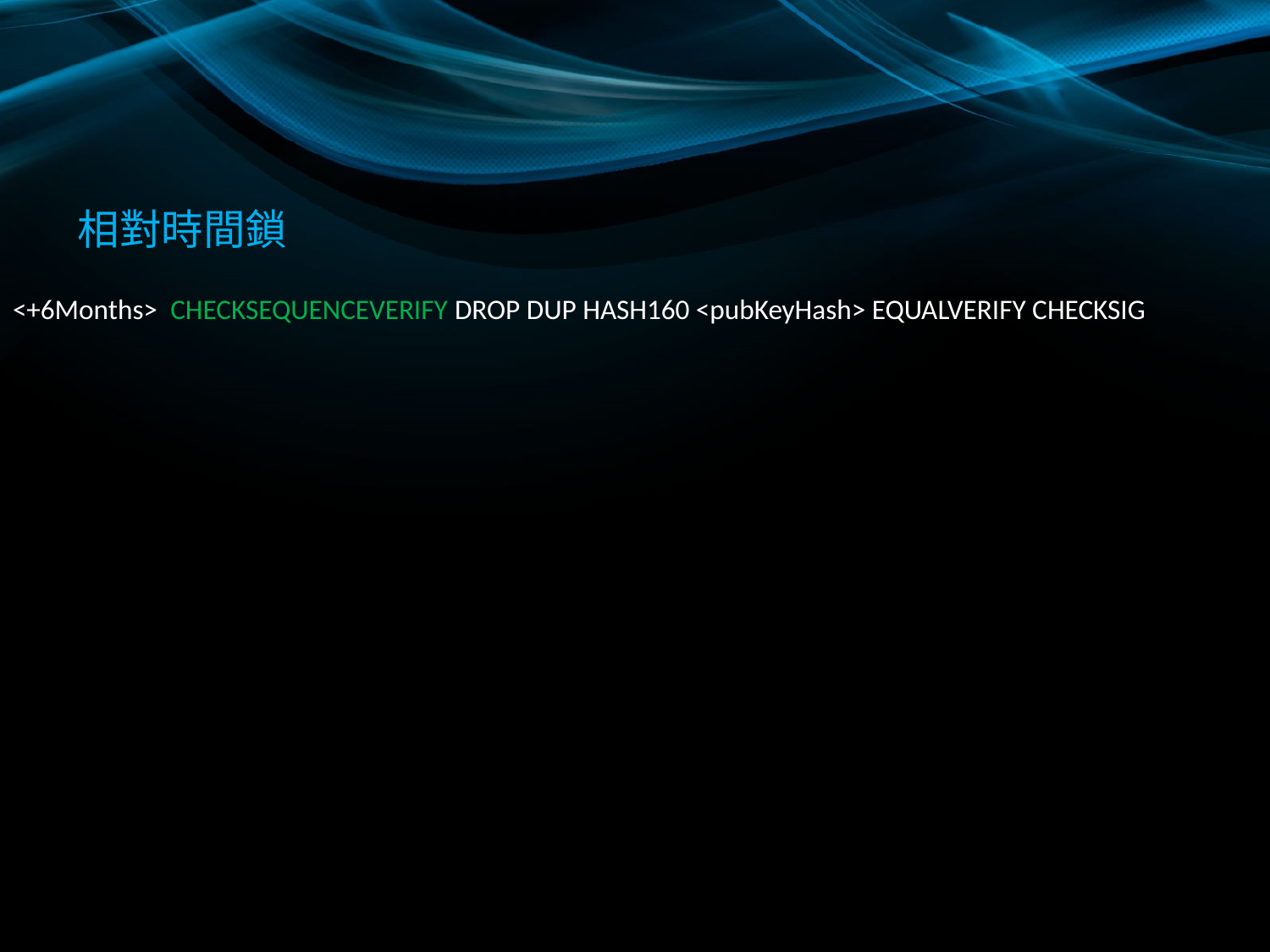

# 相對時間鎖
<+6Months>  CHECKSEQUENCEVERIFY DROP DUP HASH160 <pubKeyHash> EQUALVERIFY CHECKSIG